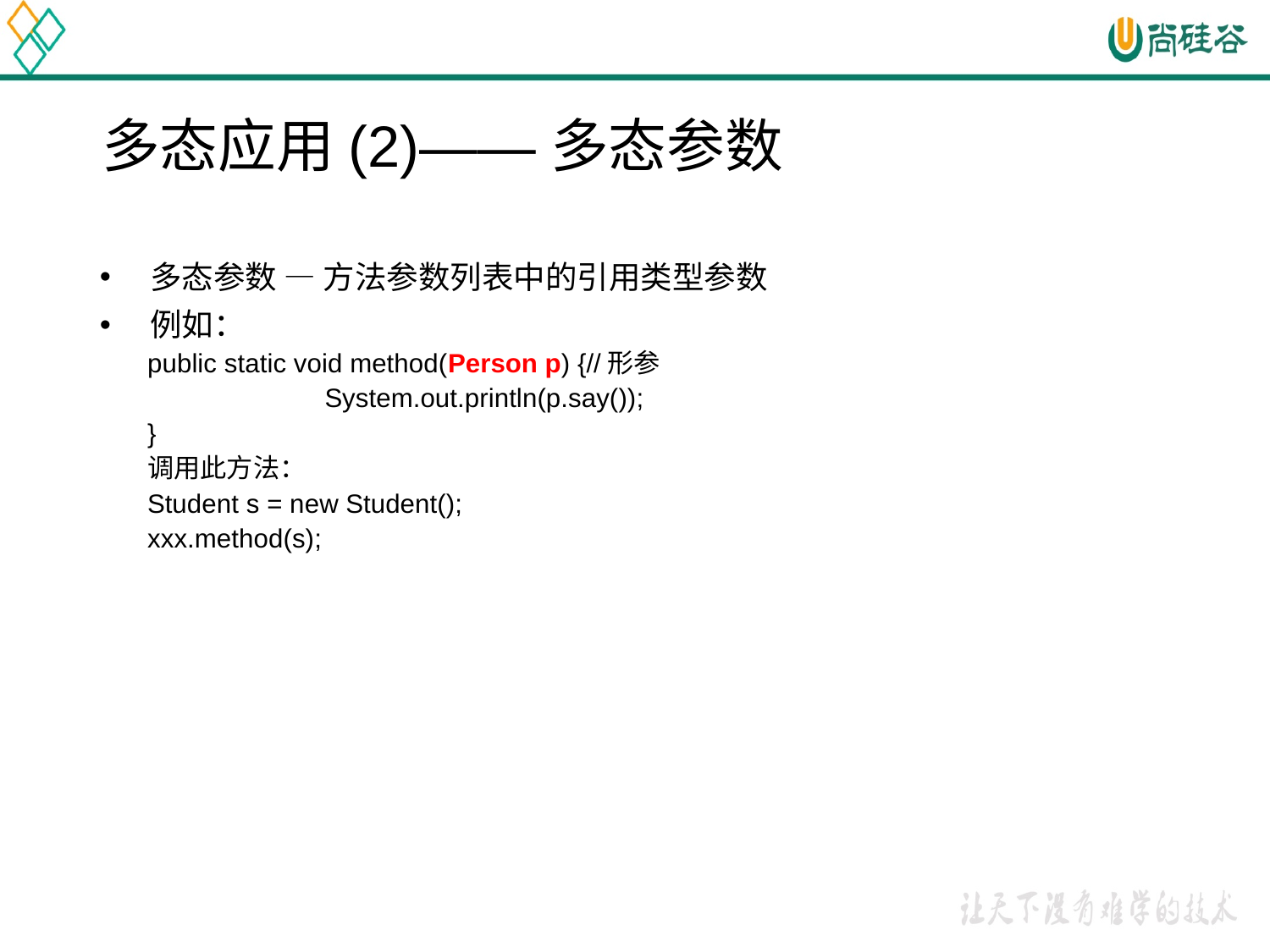

# 多态应用(2)——多态参数
多态参数 — 方法参数列表中的引用类型参数
例如：
public static void method(Person p) {//形参
		System.out.println(p.say());
}
调用此方法：
Student s = new Student();
xxx.method(s);